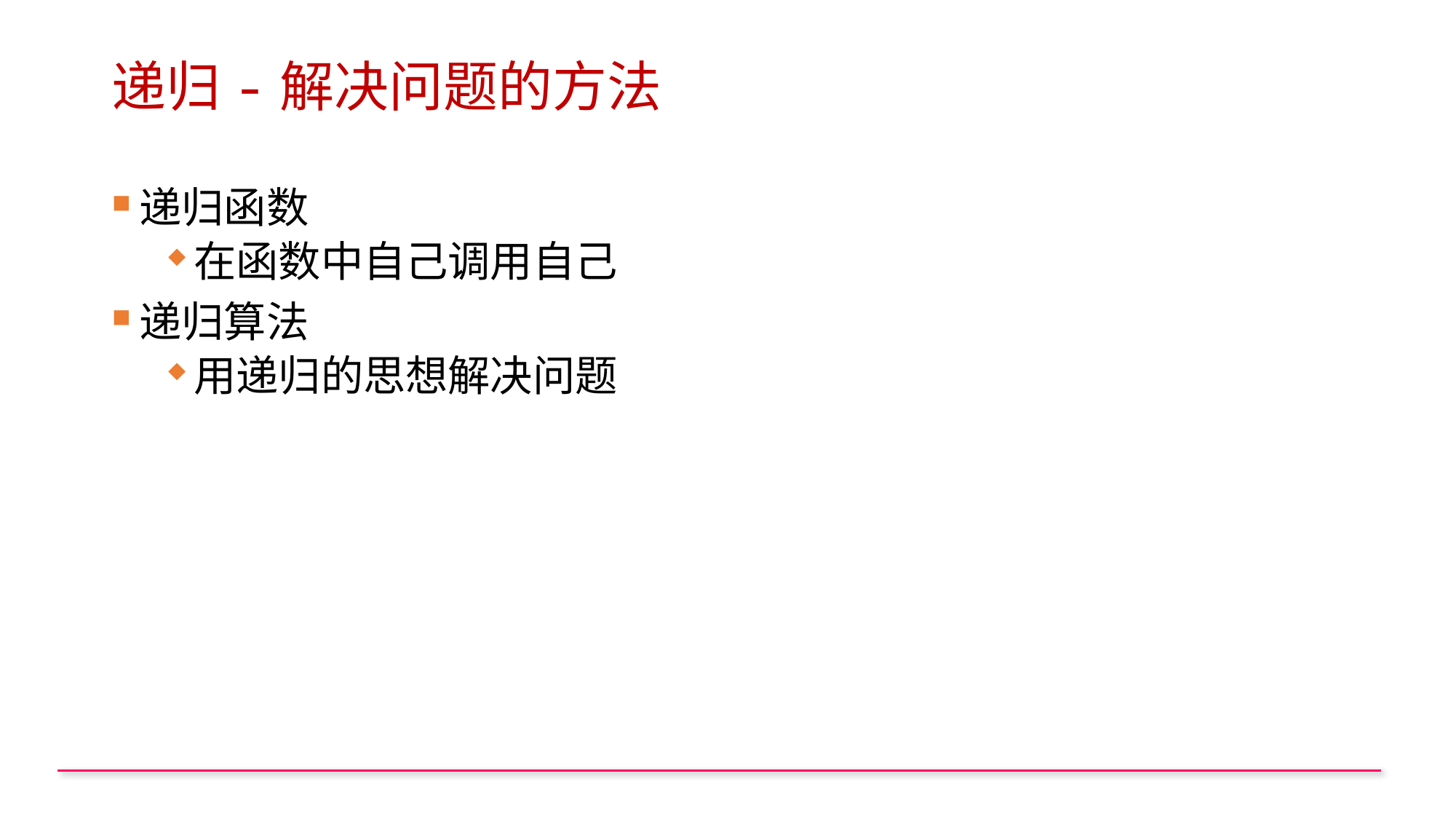

# 递归-解决问题的方法
递归函数
在函数中自己调用自己
递归算法
用递归的思想解决问题